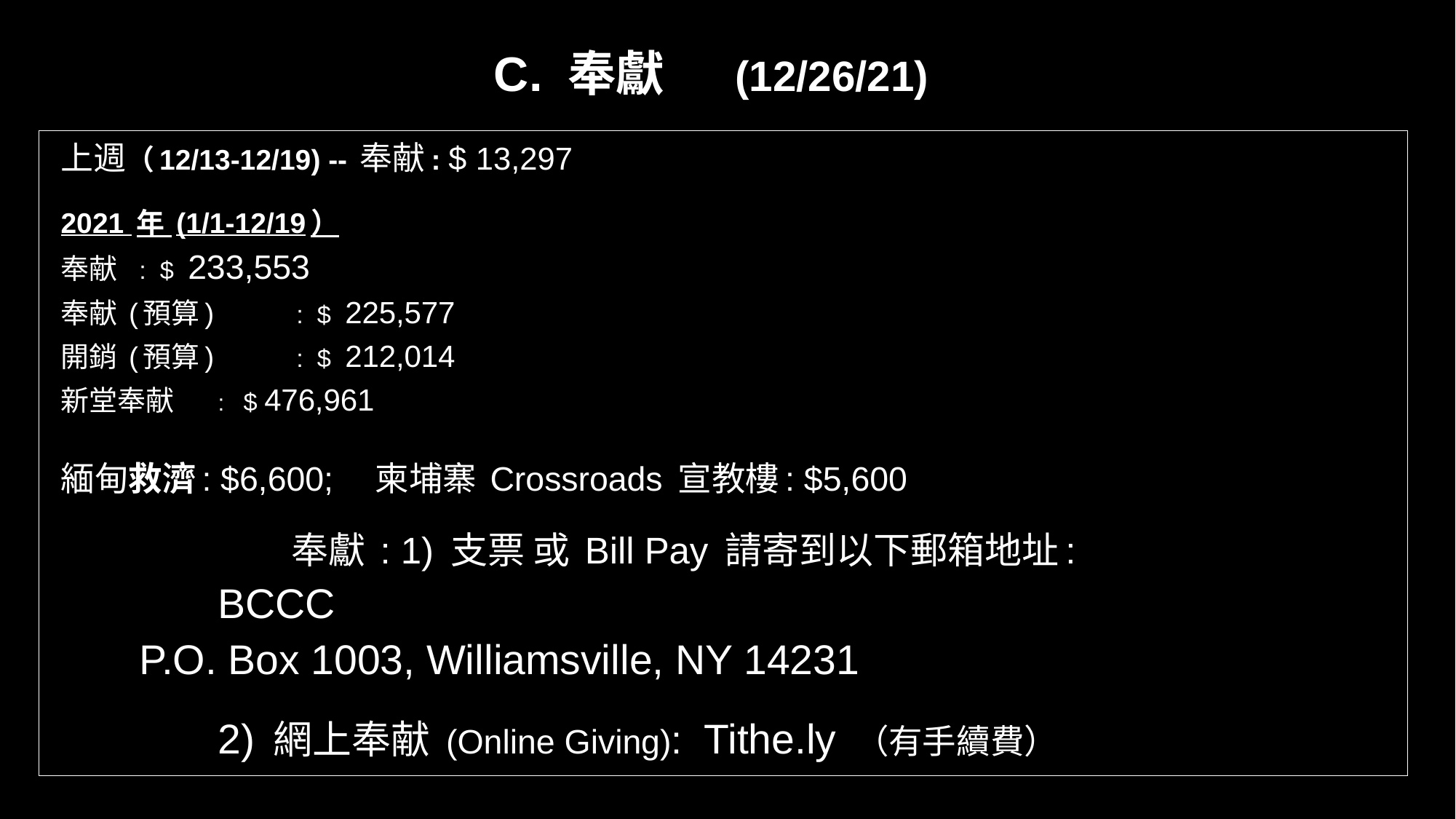

# C. 奉獻	 (12/26/21)
上週（12/13-12/19) -- 奉献: $ 13,297

2021 年 (1/1-12/19）
奉献 		:  $  233,553
奉献 (預算) 	:  $  225,577
開銷 (預算) 	:  $  212,014
新堂奉献	:   $ 476,961
緬甸救濟: $6,600;	柬埔寨 Crossroads 宣教樓: $5,600

奉獻 : 1) 支票 或 Bill Pay 請寄到以下郵箱地址:
            		BCCC
			P.O. Box 1003, Williamsville, NY 14231

	  	2) 網上奉献 (Online Giving):  Tithe.ly （有手續費）